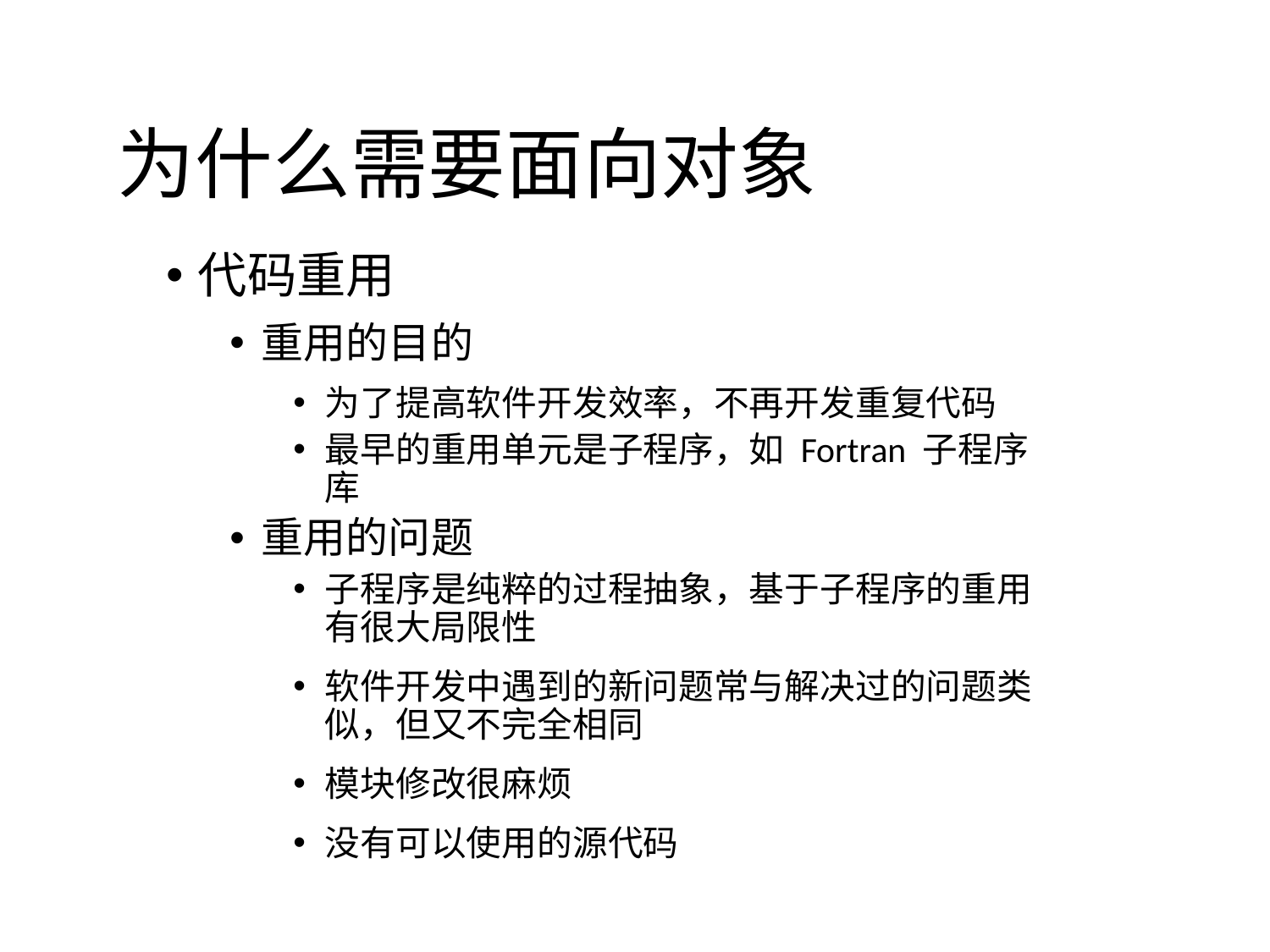

为什么需要面向对象
代码重用
重用的目的
为了提高软件开发效率，不再开发重复代码
最早的重用单元是子程序，如 Fortran 子程序库
重用的问题
子程序是纯粹的过程抽象，基于子程序的重用有很大局限性
软件开发中遇到的新问题常与解决过的问题类似，但又不完全相同
模块修改很麻烦
没有可以使用的源代码